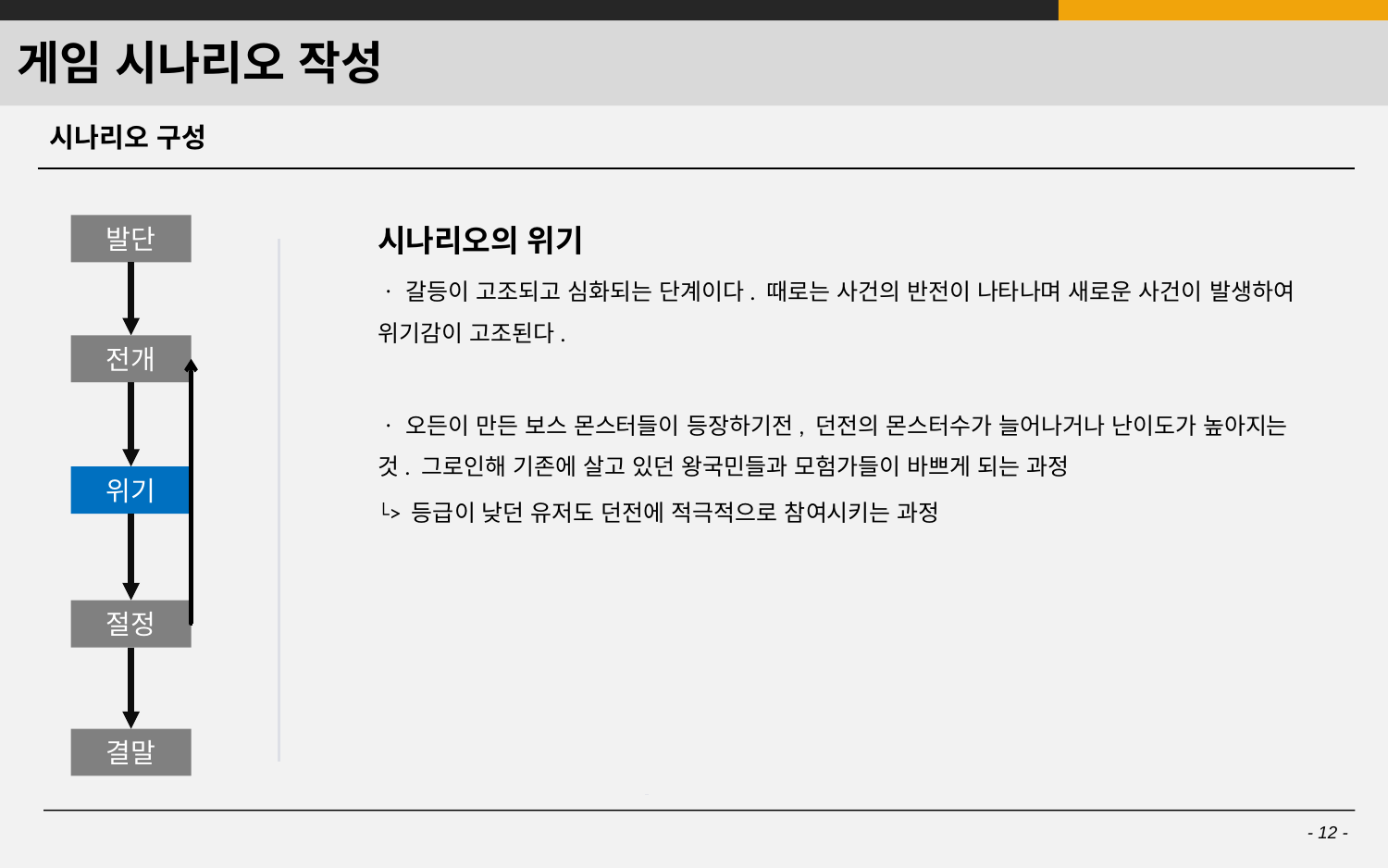

이 페이지 내용을 구체적으로 구성하고 설명해야 한다.
# 게임 시나리오 작성
시나리오 구성
시나리오의 위기
ㆍ 갈등이 고조되고 심화되는 단계이다. 때로는 사건의 반전이 나타나며 새로운 사건이 발생하여 위기감이 고조된다.

ㆍ 오든이 만든 보스 몬스터들이 등장하기전, 던전의 몬스터수가 늘어나거나 난이도가 높아지는것. 그로인해 기존에 살고 있던 왕국민들과 모험가들이 바쁘게 되는 과정
└> 등급이 낮던 유저도 던전에 적극적으로 참여시키는 과정

발단
전개
위기
절정
결말